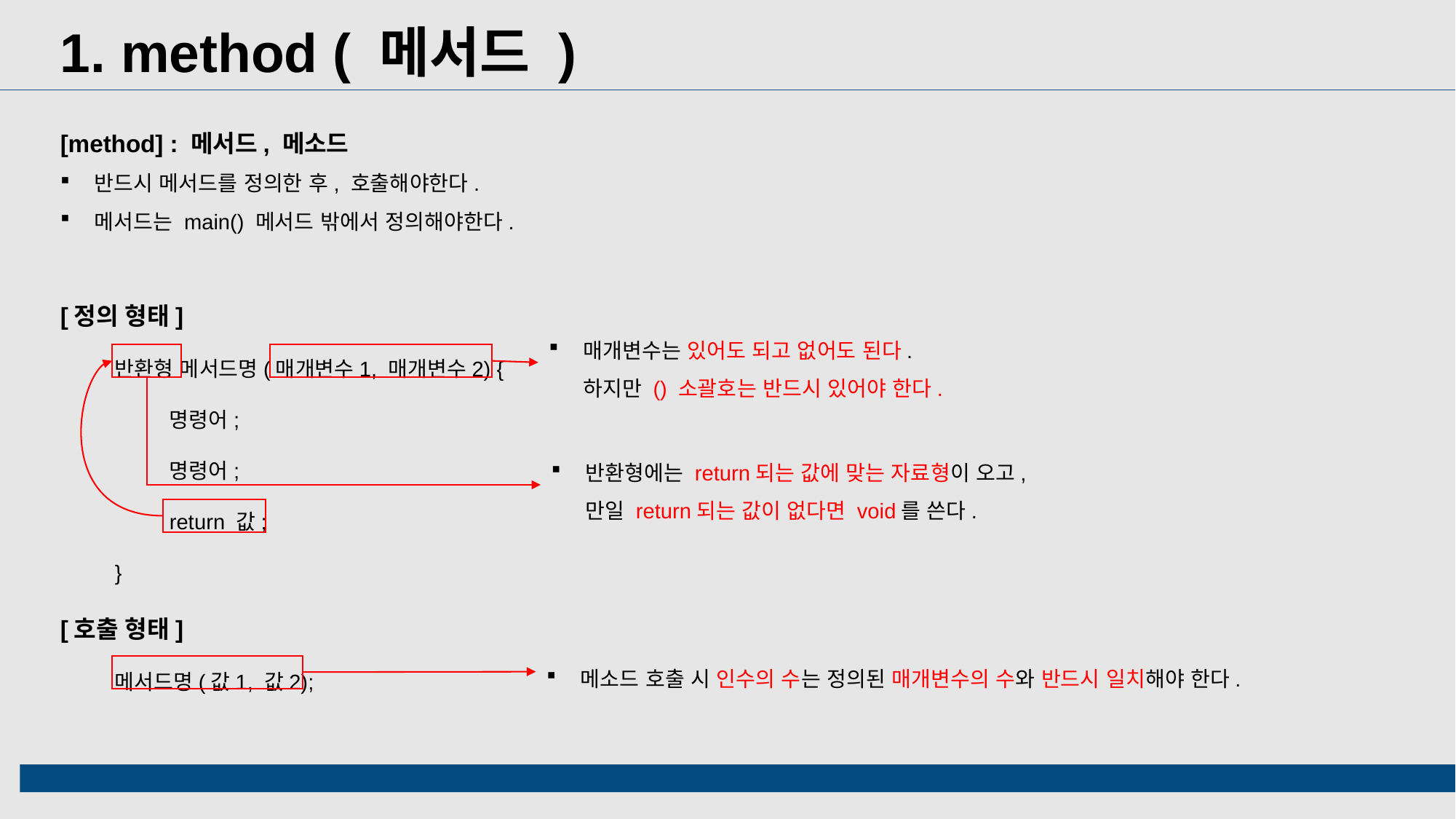

1. method ( 메서드 )
[method] : 메서드, 메소드
반드시 메서드를 정의한 후, 호출해야한다.
메서드는 main() 메서드 밖에서 정의해야한다.

[정의 형태]
반환형 메서드명(매개변수1, 매개변수2) {
명령어;
명령어;
return 값;
}
[호출 형태]
메서드명(값1, 값2);
매개변수는 있어도 되고 없어도 된다.              하지만 () 소괄호는 반드시 있어야 한다.

반환형에는 return되는 값에 맞는 자료형이 오고, 만일 return되는 값이 없다면 void를 쓴다.

메소드 호출 시 인수의 수는 정의된 매개변수의 수와 반드시 일치해야 한다.